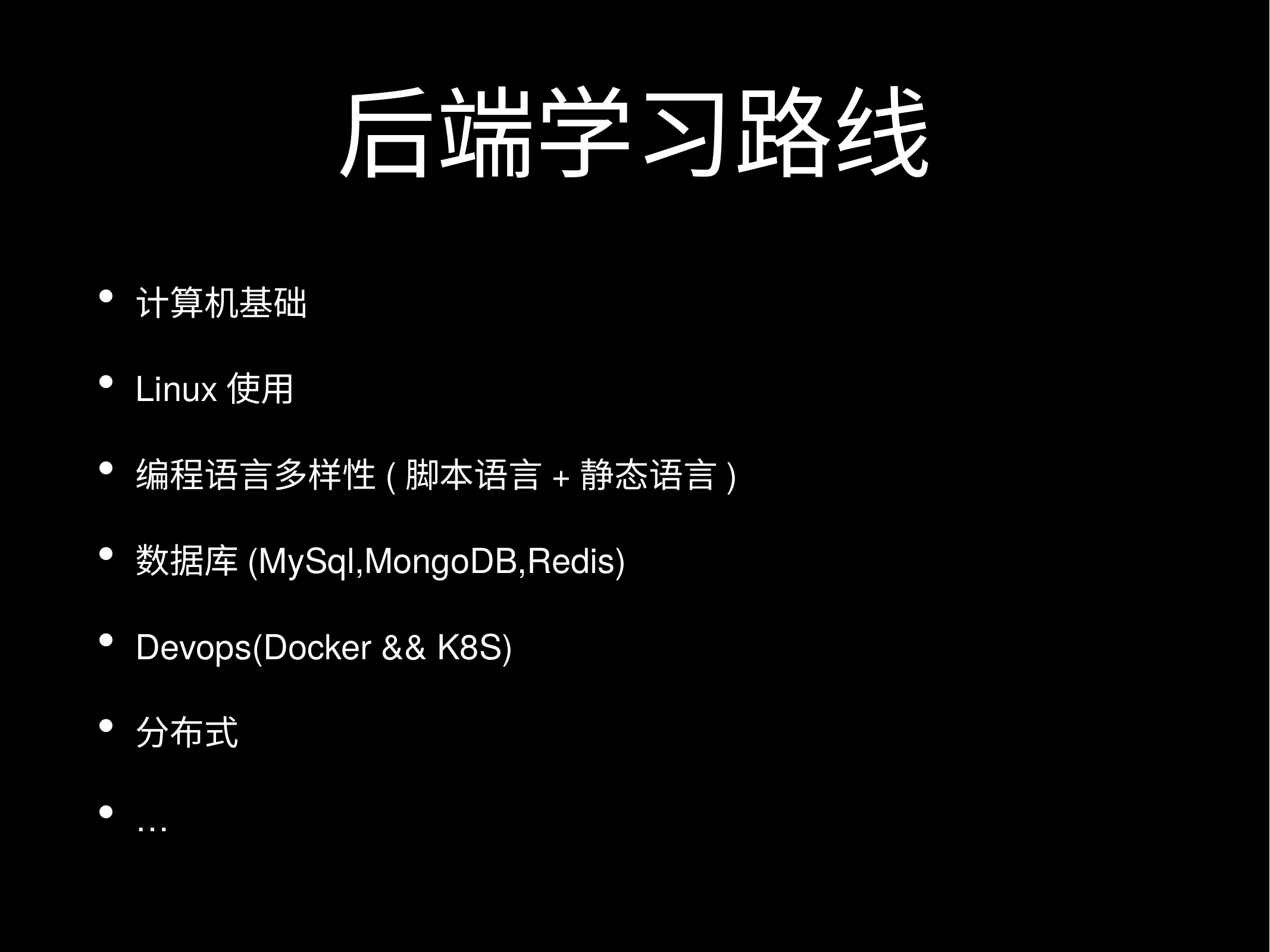

# 后端学习路线
计算机基础
Linux使用
编程语言多样性(脚本语言+静态语言)
数据库(MySql,MongoDB,Redis)
Devops(Docker && K8S)
分布式
…